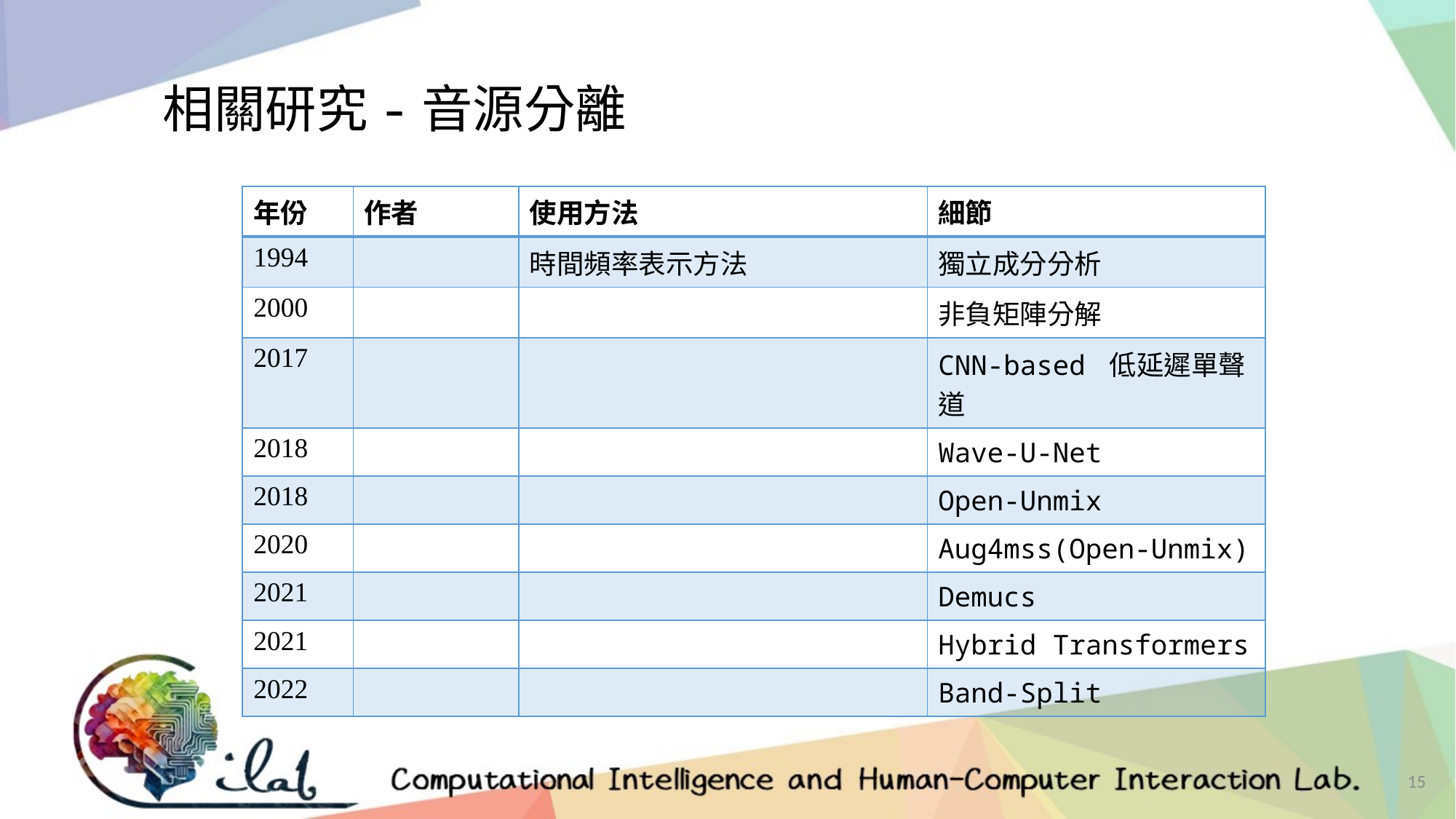

相關研究-音源分離
| 年份 | 作者 | 使用方法 | 細節 |
| --- | --- | --- | --- |
| 1994 |  | 時間頻率表示方法 | 獨立成分分析 |
| 2000 |  |  | 非負矩陣分解 |
| 2017 |  |  | CNN-based 低延遲單聲道 |
| 2018 |  |  | Wave-U-Net |
| 2018 |  |  | Open-Unmix |
| 2020 |  |  | Aug4mss(Open-Unmix) |
| 2021 |  |  | Demucs |
| 2021 |  |  | Hybrid Transformers |
| 2022 |  |  | Band-Split |
15